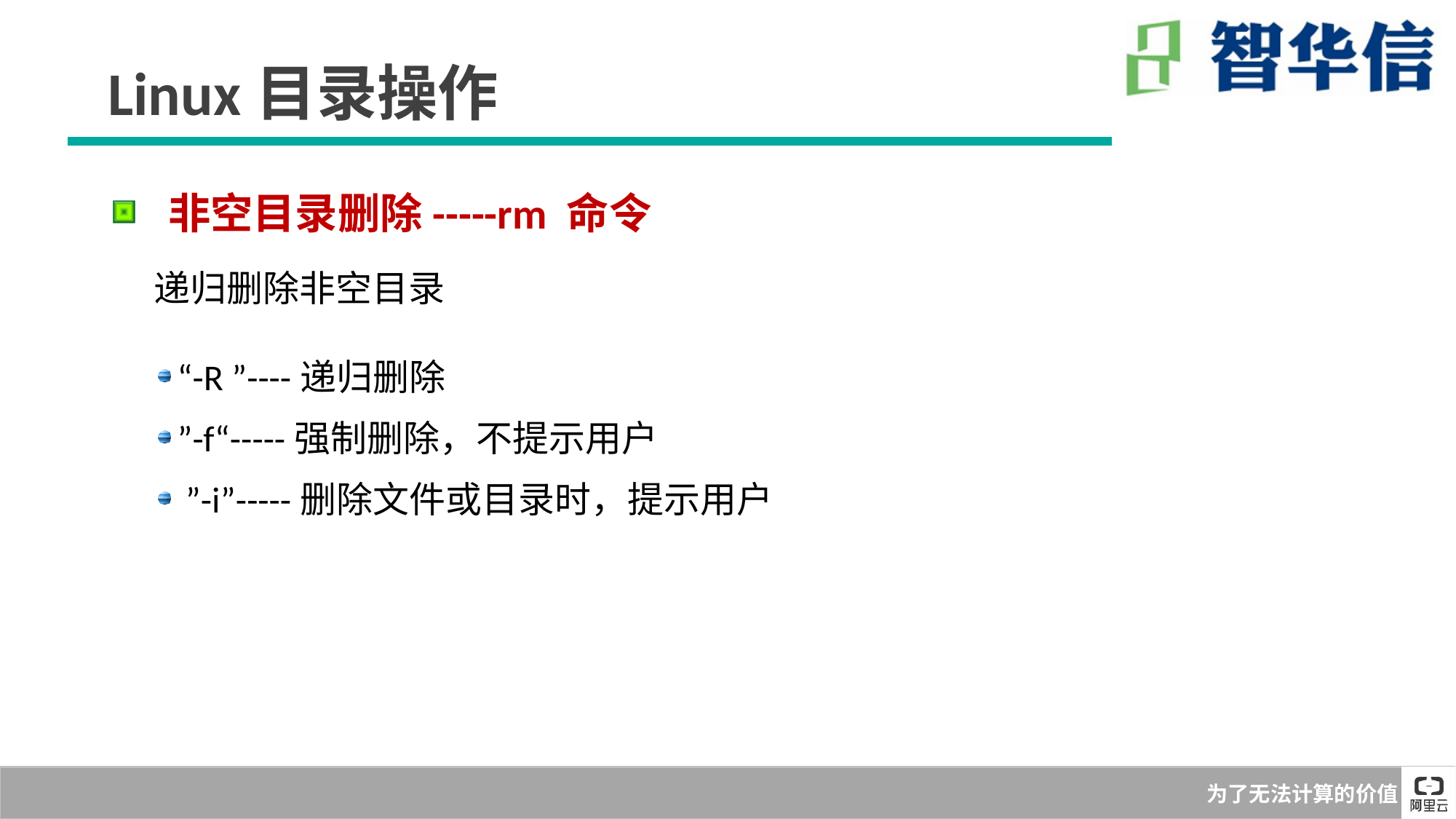

Linux目录操作
  非空目录删除-----rm 命令
递归删除非空目录
“-R ”----递归删除
”-f“-----强制删除，不提示用户
 ”-i”-----删除文件或目录时，提示用户